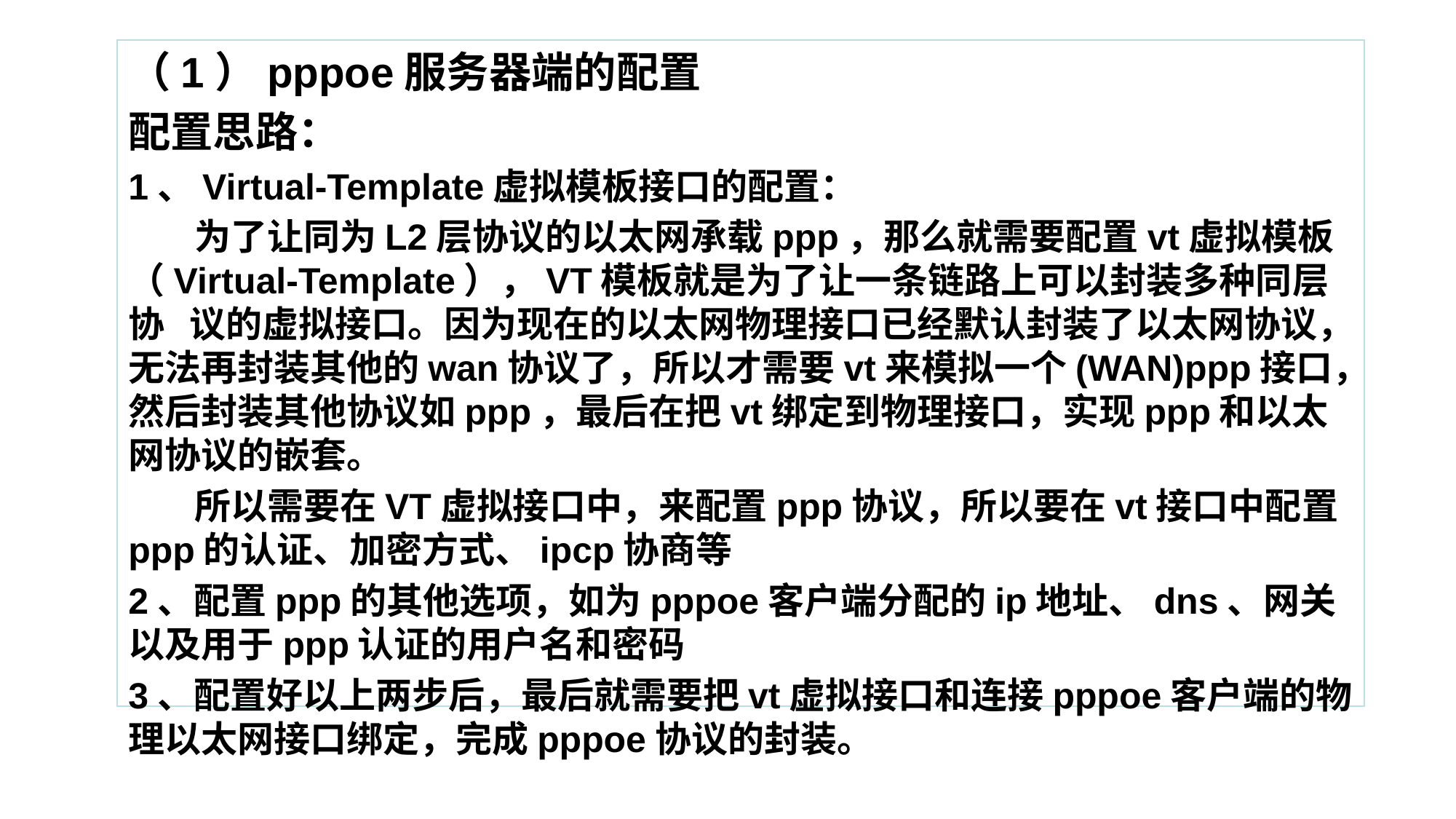

（1）pppoe服务器端的配置
配置思路：
1、Virtual-Template虚拟模板接口的配置：
       为了让同为L2层协议的以太网承载ppp，那么就需要配置vt虚拟模板（Virtual-Template），VT模板就是为了让一条链路上可以封装多种同层协   议的虚拟接口。因为现在的以太网物理接口已经默认封装了以太网协议，无法再封装其他的wan协议了，所以才需要vt来模拟一个(WAN)ppp接口，然后封装其他协议如ppp，最后在把vt绑定到物理接口，实现ppp和以太网协议的嵌套。
       所以需要在VT虚拟接口中，来配置ppp协议，所以要在vt接口中配置ppp的认证、加密方式、ipcp协商等
2、配置ppp的其他选项，如为pppoe客户端分配的ip地址、dns、网关以及用于ppp认证的用户名和密码
3、配置好以上两步后，最后就需要把vt虚拟接口和连接pppoe客户端的物理以太网接口绑定，完成pppoe协议的封装。